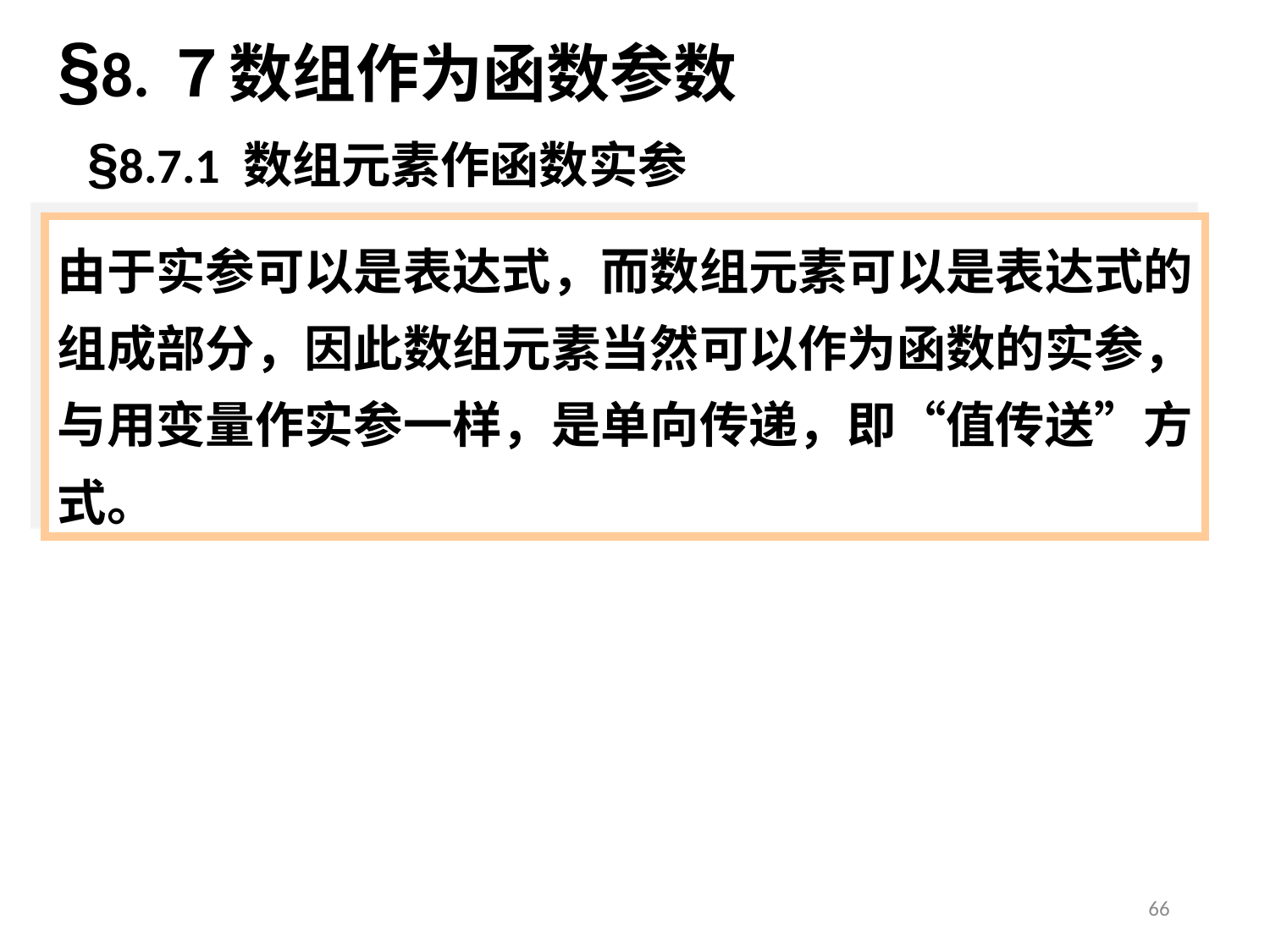

§8.７数组作为函数参数
§8.7.1 数组元素作函数实参
由于实参可以是表达式，而数组元素可以是表达式的组成部分，因此数组元素当然可以作为函数的实参，与用变量作实参一样，是单向传递，即“值传送”方式。
66